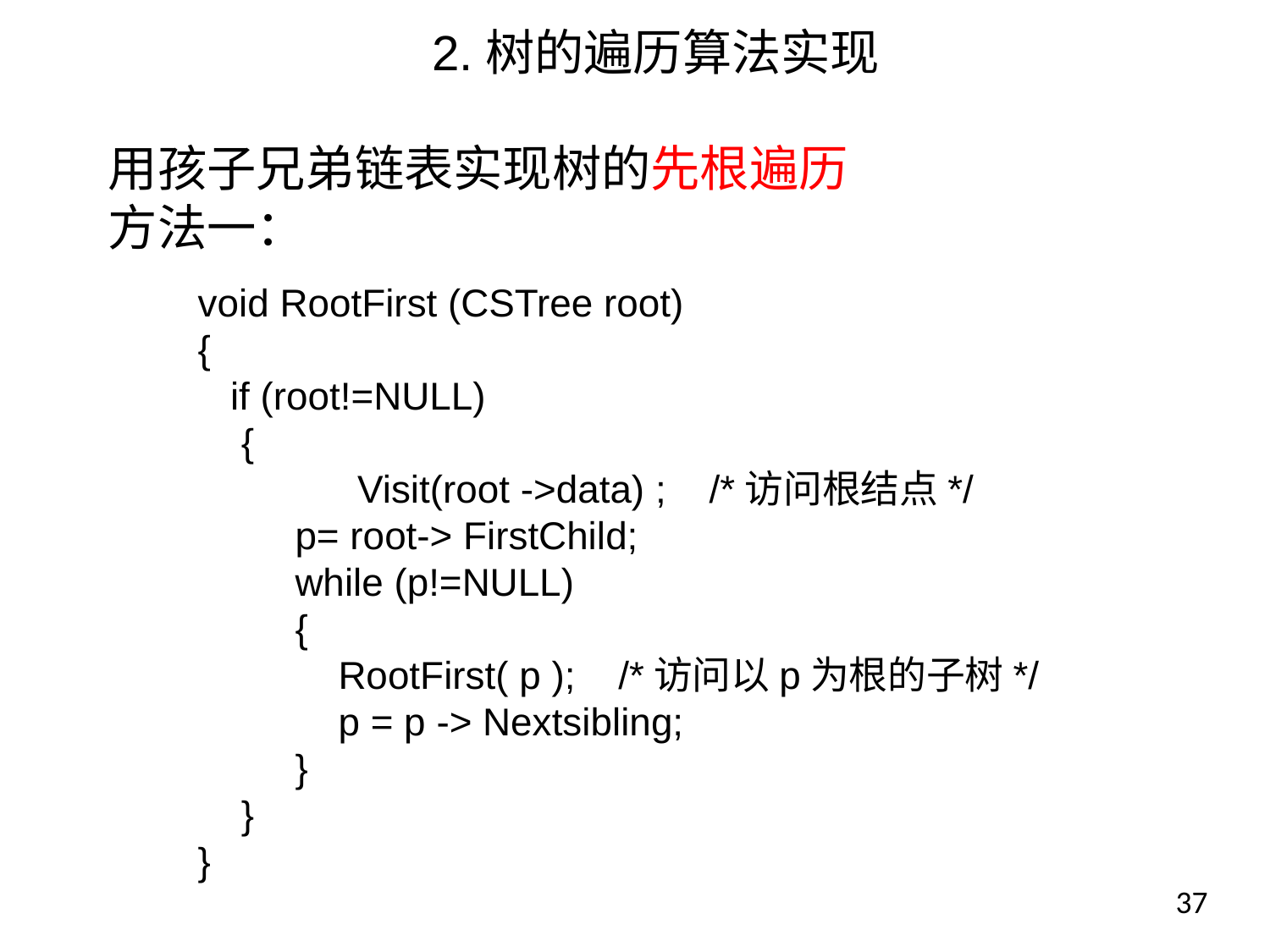

2.树的遍历算法实现
用孩子兄弟链表实现树的先根遍历
方法一：
void RootFirst (CSTree root)
{
   if (root!=NULL)
    {
    	   Visit(root ->data) ;    /*访问根结点*/
         p= root-> FirstChild;
         while (p!=NULL)
         {
             RootFirst( p );    /*访问以p为根的子树*/
             p = p -> Nextsibling;
         }
    }
}
37